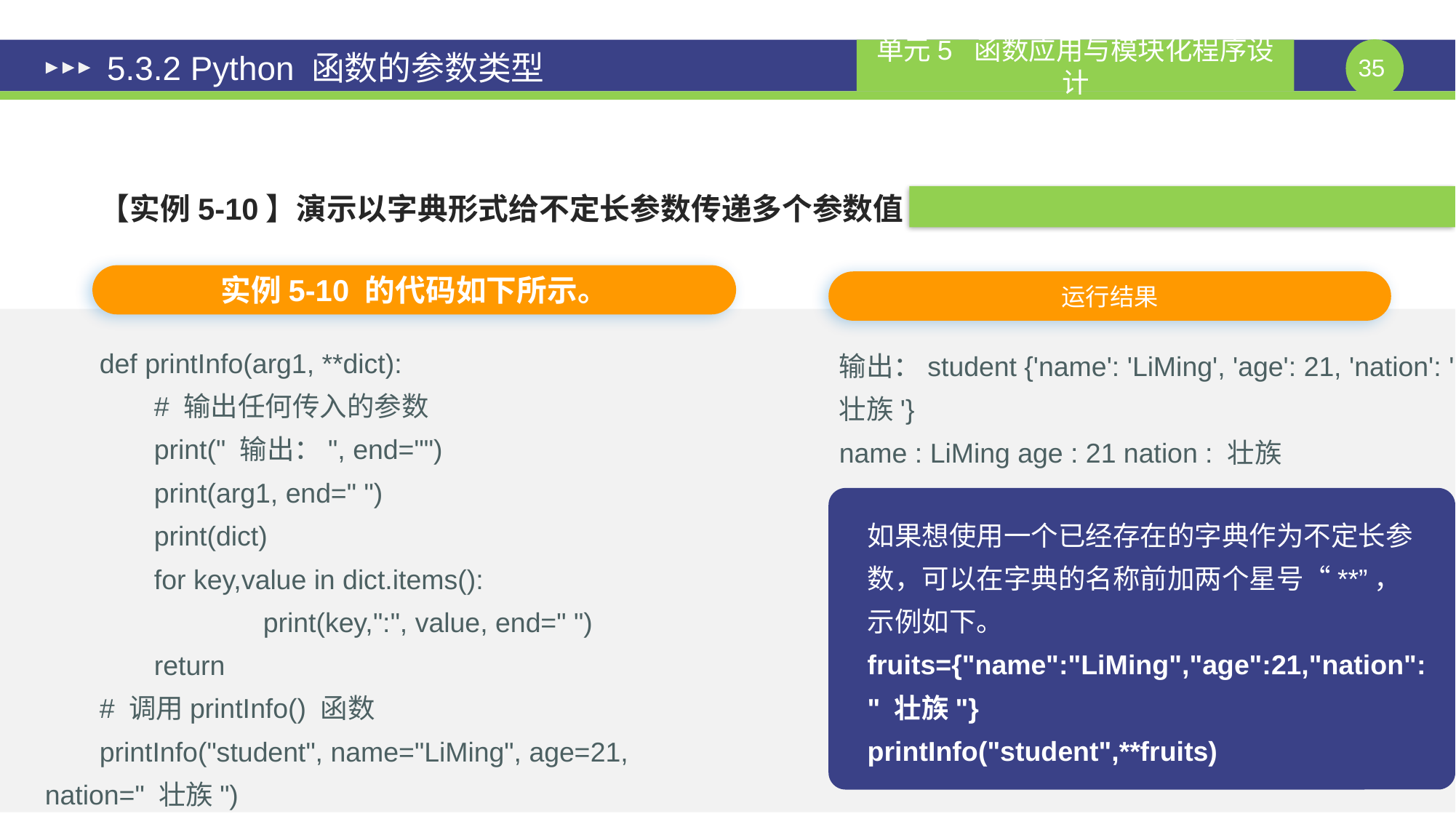

# 5.3.2 Python 函数的参数类型
【实例5-10】演示以字典形式给不定长参数传递多个参数值

实例5-10 的代码如下所示。
运行结果

def printInfo(arg1, **dict):
	# 输出任何传入的参数
	print(" 输出：", end="")
	print(arg1, end=" ")
	print(dict)
	for key,value in dict.items():
		print(key,":", value, end=" ")
	return
# 调用printInfo() 函数
printInfo("student", name="LiMing", age=21, nation=" 壮族")
输出：student {'name': 'LiMing', 'age': 21, 'nation': ' 壮族'}
name : LiMing age : 21 nation : 壮族

如果想使用一个已经存在的字典作为不定长参数，可以在字典的名称前加两个星号“**”，
示例如下。
fruits={"name":"LiMing","age":21,"nation":" 壮族"}
printInfo("student",**fruits)